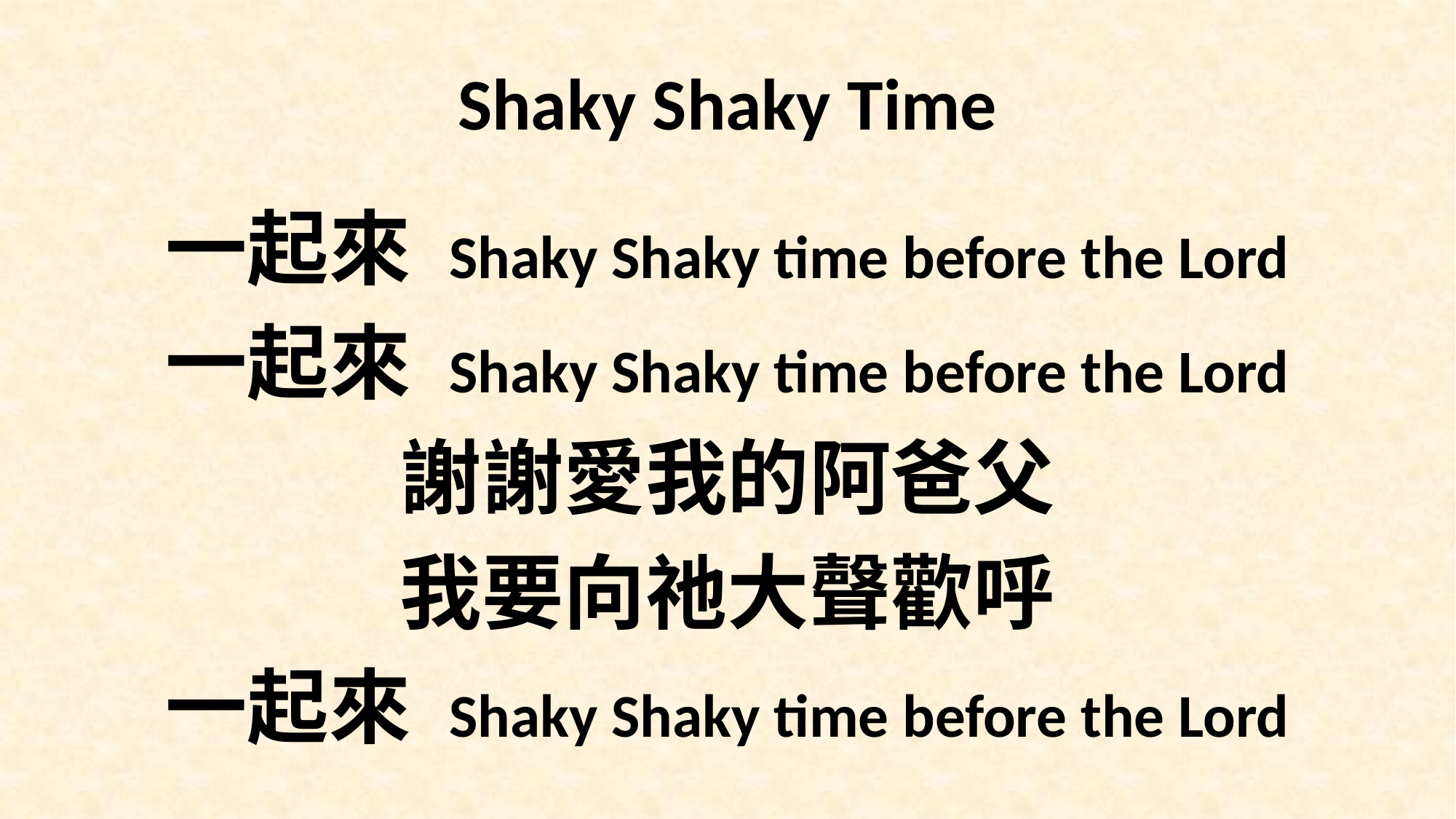

# Shaky Shaky Time
一起來 Shaky Shaky time before the Lord
一起來 Shaky Shaky time before the Lord
謝謝愛我的阿爸父
我要向祂大聲歡呼
一起來 Shaky Shaky time before the Lord